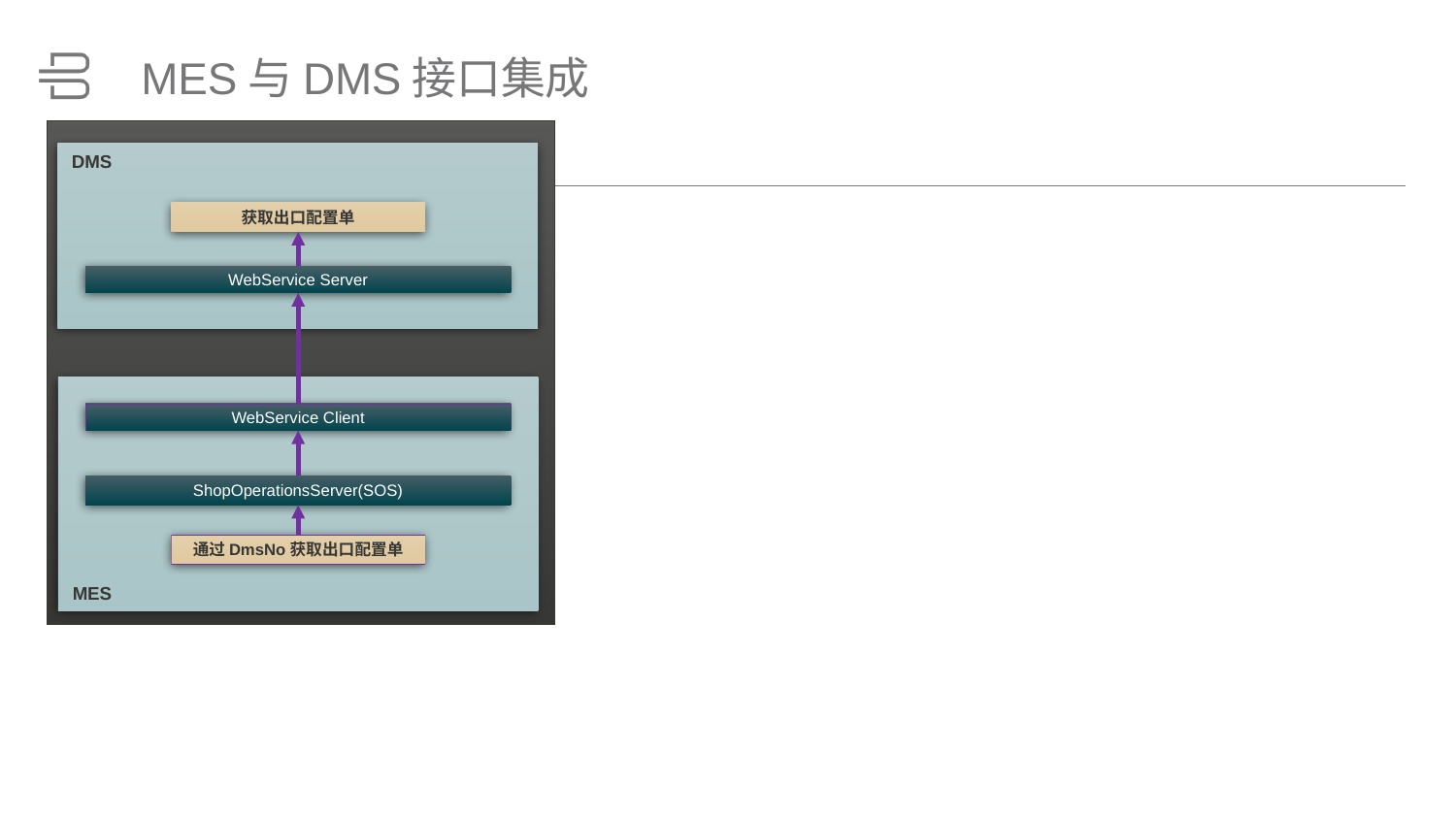

# MES与DMS接口集成

DMS
获取出口配置单
WebService Server
MES
WebService Client
ShopOperationsServer(SOS)
通过DmsNo获取出口配置单